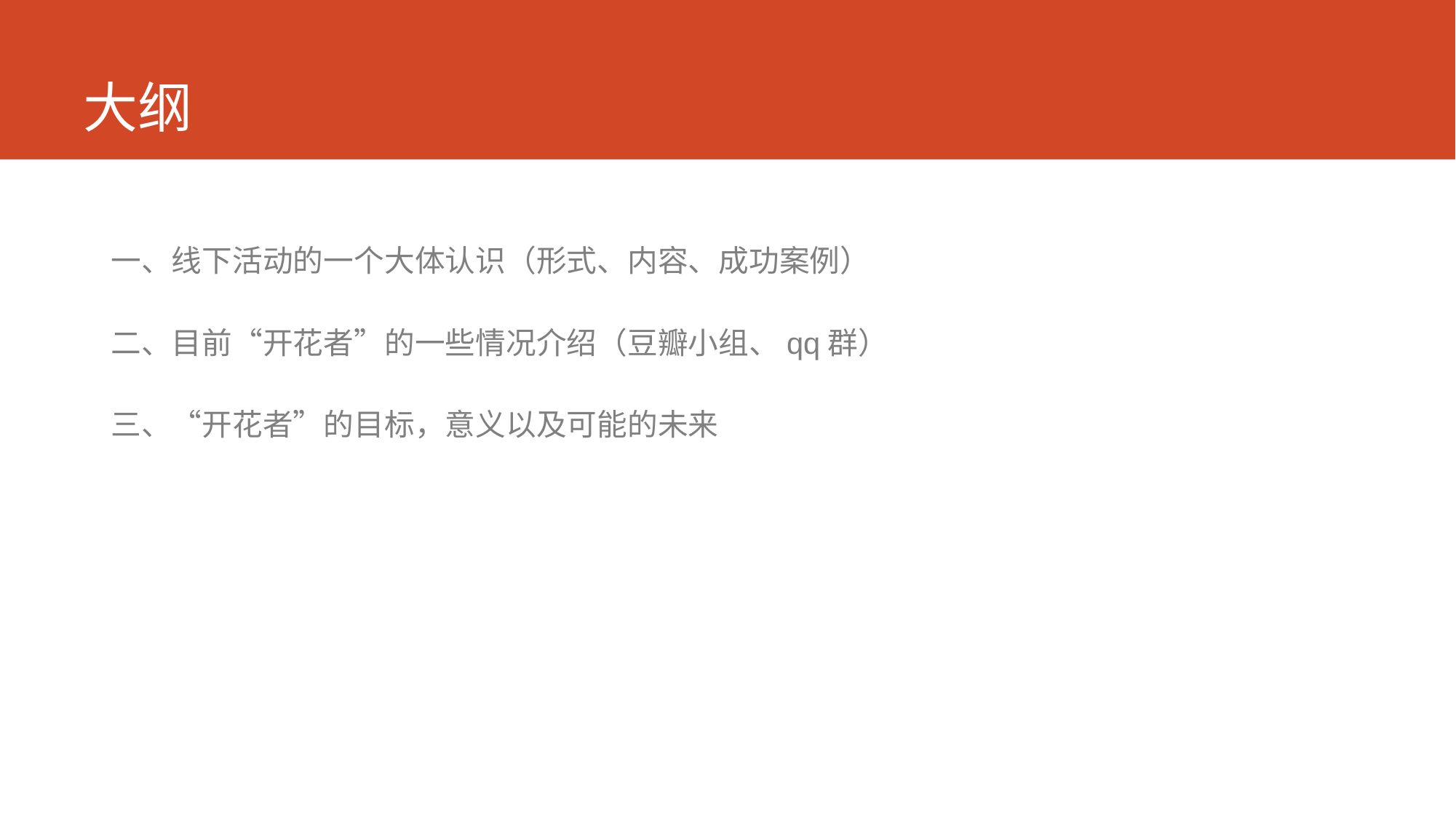

# 大纲
一、线下活动的一个大体认识（形式、内容、成功案例）
二、目前“开花者”的一些情况介绍（豆瓣小组、qq群）
三、“开花者”的目标，意义以及可能的未来